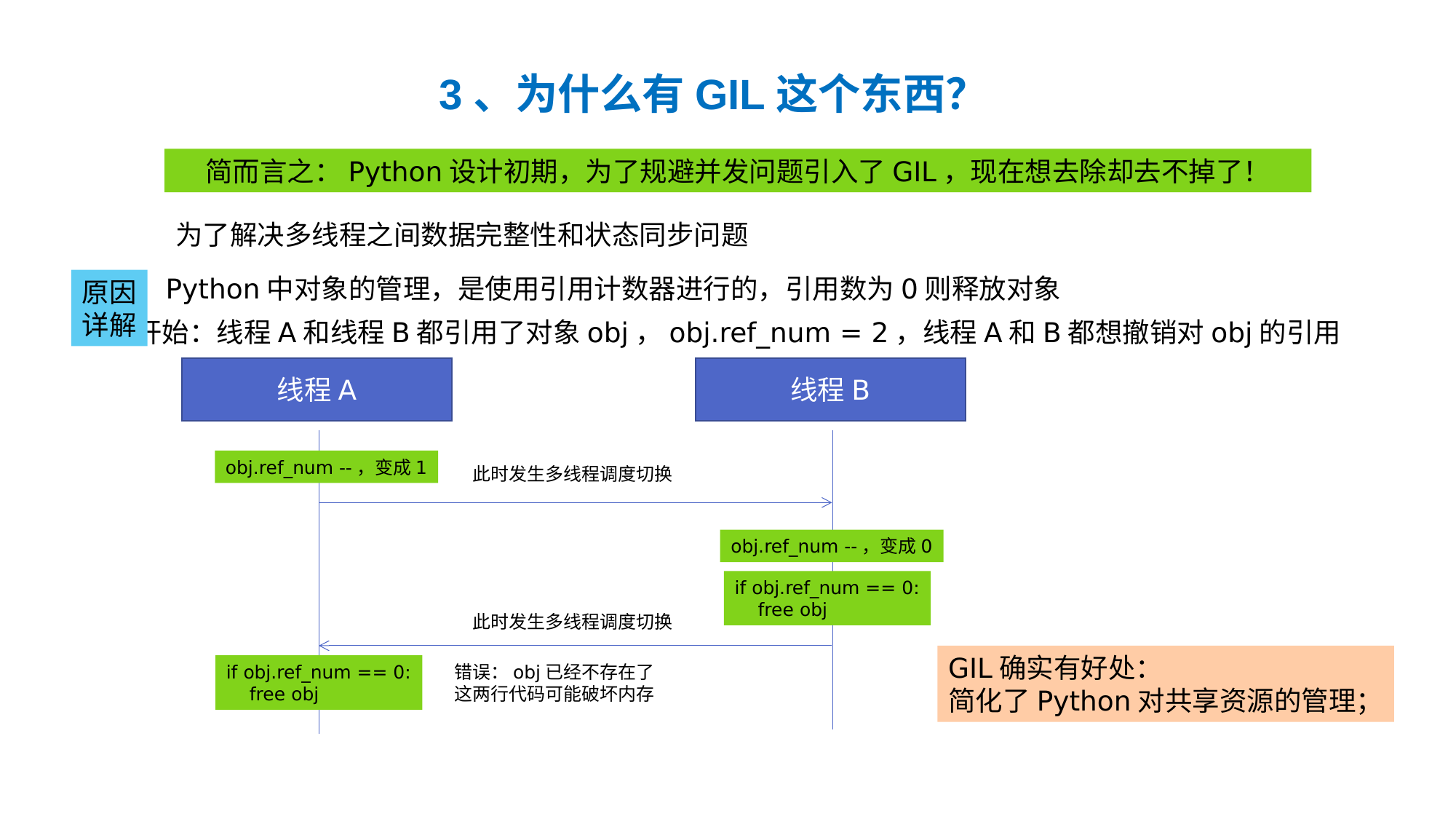

3、为什么有GIL这个东西？
简而言之：Python设计初期，为了规避并发问题引入了GIL，现在想去除却去不掉了！
为了解决多线程之间数据完整性和状态同步问题
Python中对象的管理，是使用引用计数器进行的，引用数为0则释放对象
原因
详解
开始：线程A和线程B都引用了对象obj，obj.ref_num = 2，线程A和B都想撤销对obj的引用
线程A
线程B
obj.ref_num --，变成1
此时发生多线程调度切换
obj.ref_num --，变成0
if obj.ref_num == 0:
    free obj
此时发生多线程调度切换
GIL确实有好处：
简化了Python对共享资源的管理；
if obj.ref_num == 0:
    free obj
错误：obj已经不存在了
这两行代码可能破坏内存